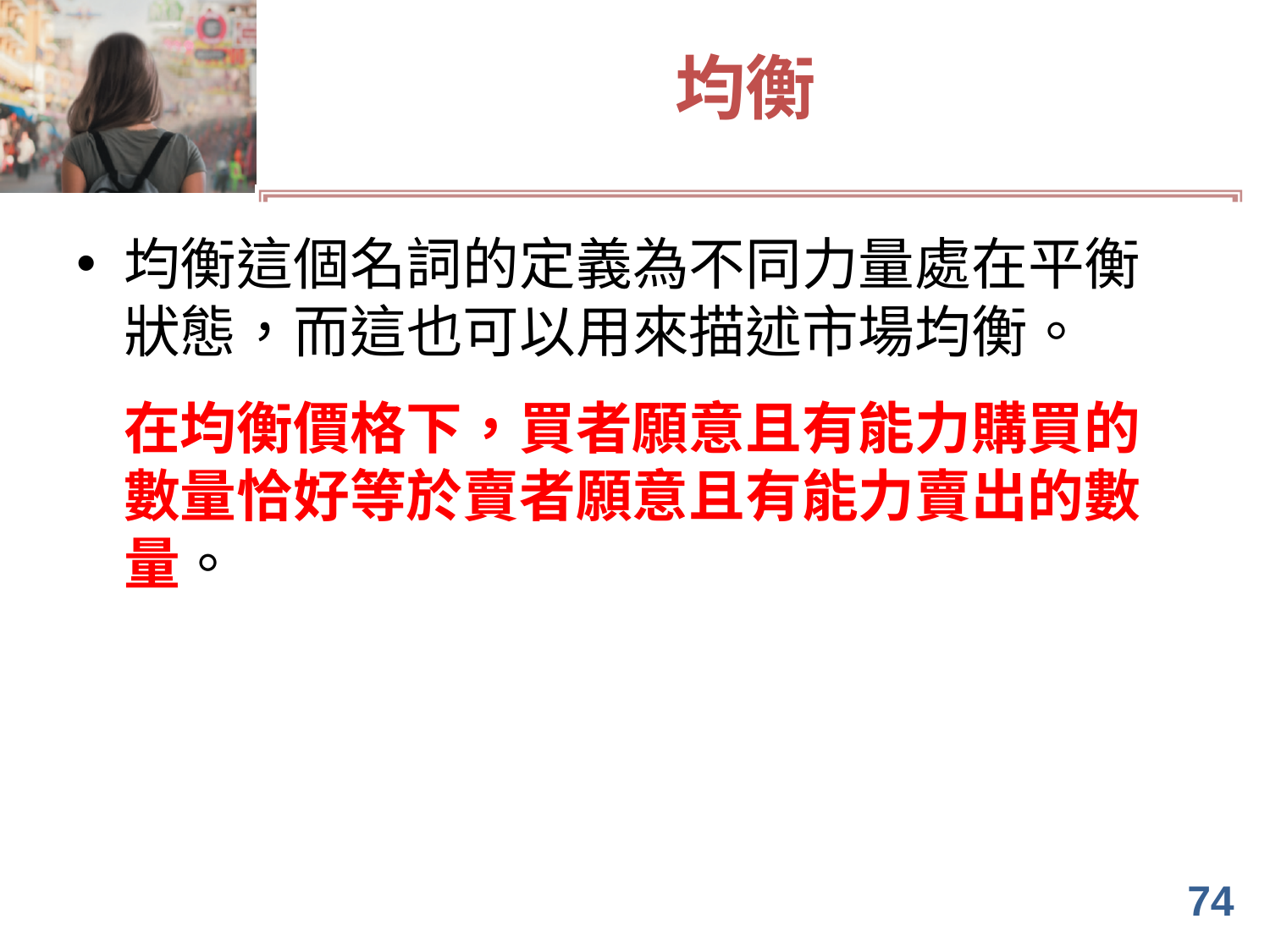

# 均衡
均衡這個名詞的定義為不同力量處在平衡狀態，而這也可以用來描述市場均衡。

	在均衡價格下，買者願意且有能力購買的數量恰好等於賣者願意且有能力賣出的數量。
74